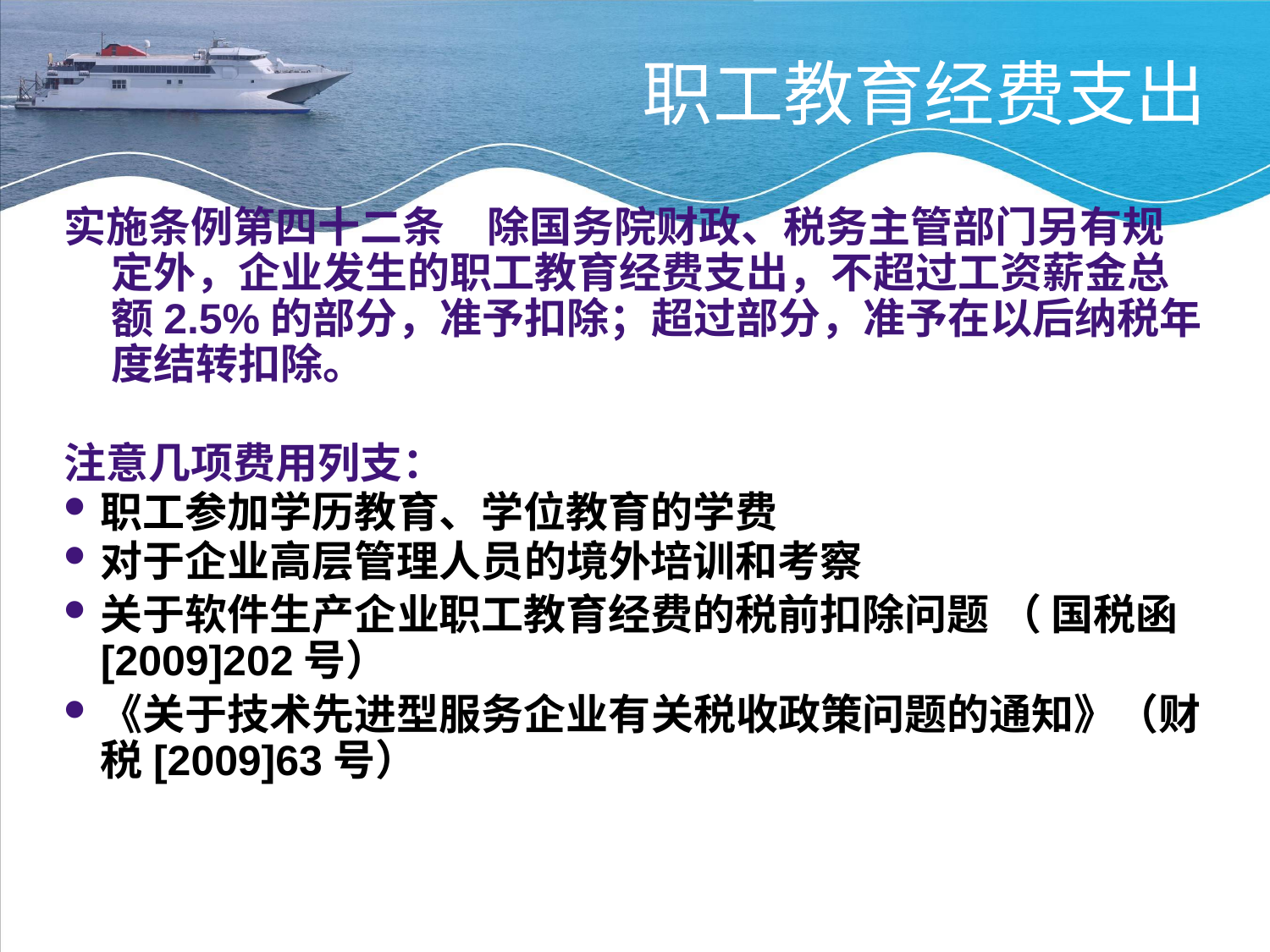

# 职工教育经费支出
实施条例第四十二条　除国务院财政、税务主管部门另有规定外，企业发生的职工教育经费支出，不超过工资薪金总额2.5%的部分，准予扣除；超过部分，准予在以后纳税年度结转扣除。

注意几项费用列支：
职工参加学历教育、学位教育的学费
对于企业高层管理人员的境外培训和考察
关于软件生产企业职工教育经费的税前扣除问题 （ 国税函[2009]202号）
《关于技术先进型服务企业有关税收政策问题的通知》（财税[2009]63号）